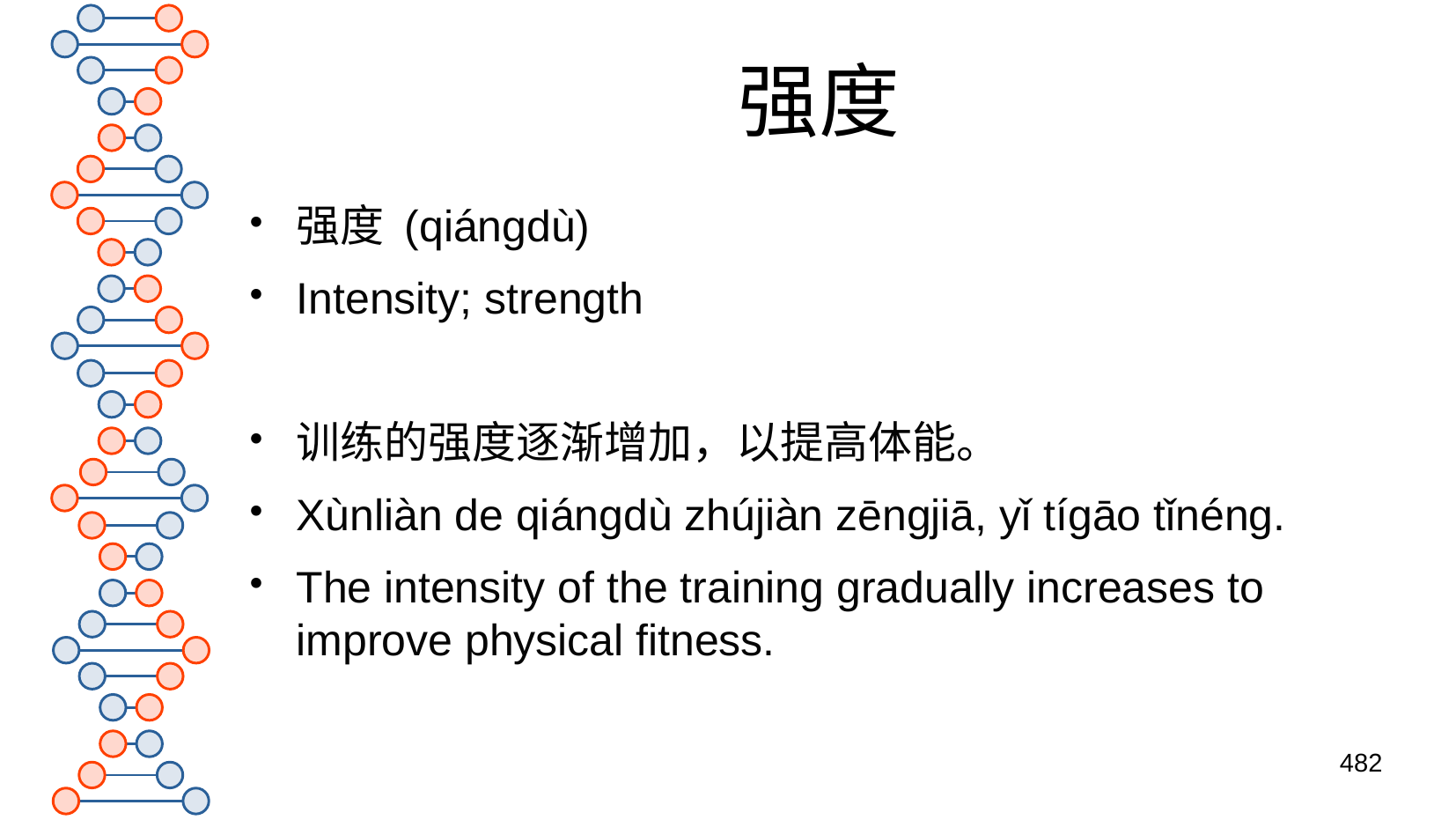

# 强度
强度 (qiángdù)
Intensity; strength

训练的强度逐渐增加，以提高体能。
Xùnliàn de qiángdù zhújiàn zēngjiā, yǐ tígāo tǐnéng.
The intensity of the training gradually increases to improve physical fitness.

482